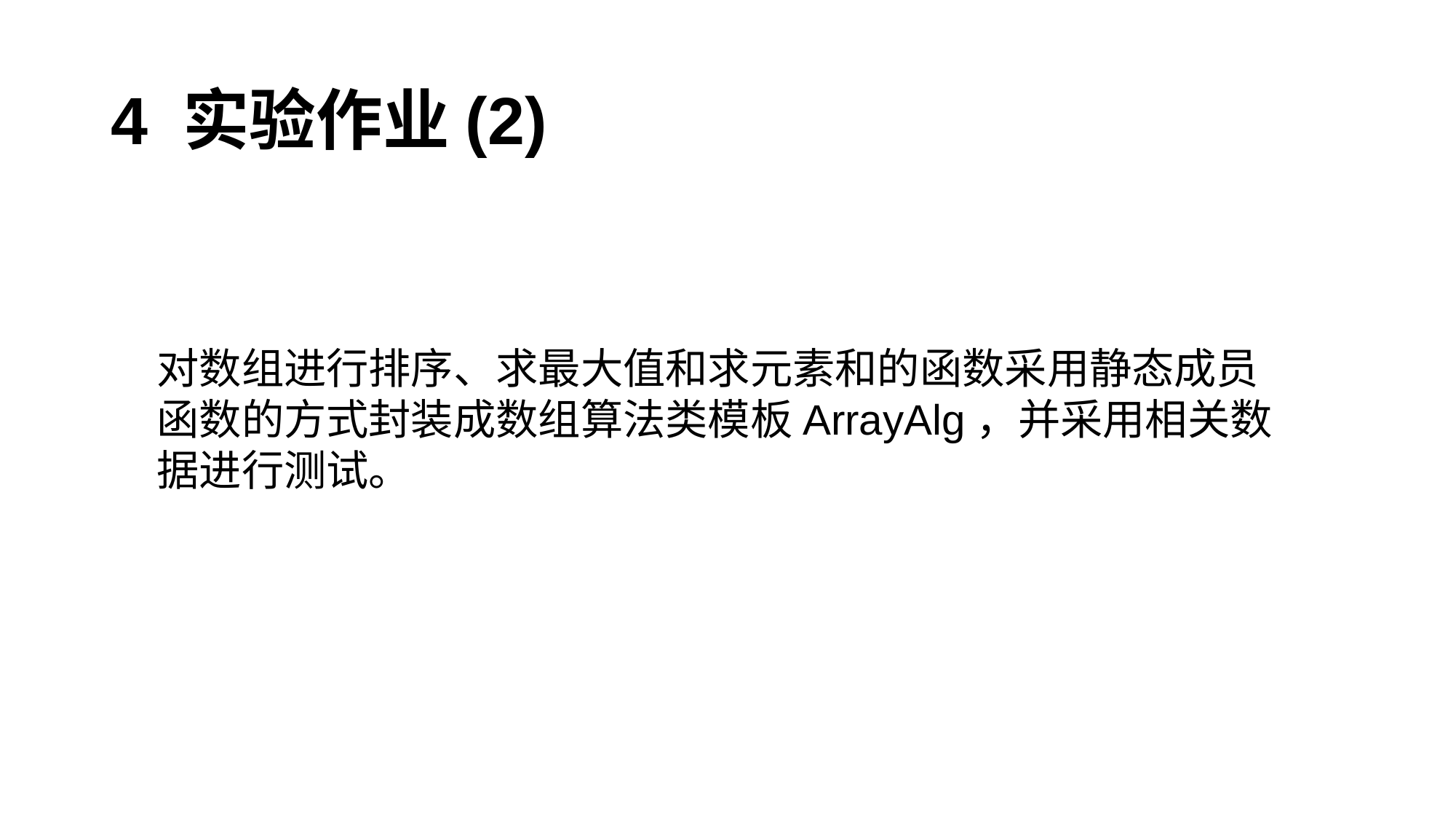

# 4 实验作业(2)
对数组进行排序、求最大值和求元素和的函数采用静态成员函数的方式封装成数组算法类模板ArrayAlg，并采用相关数据进行测试。